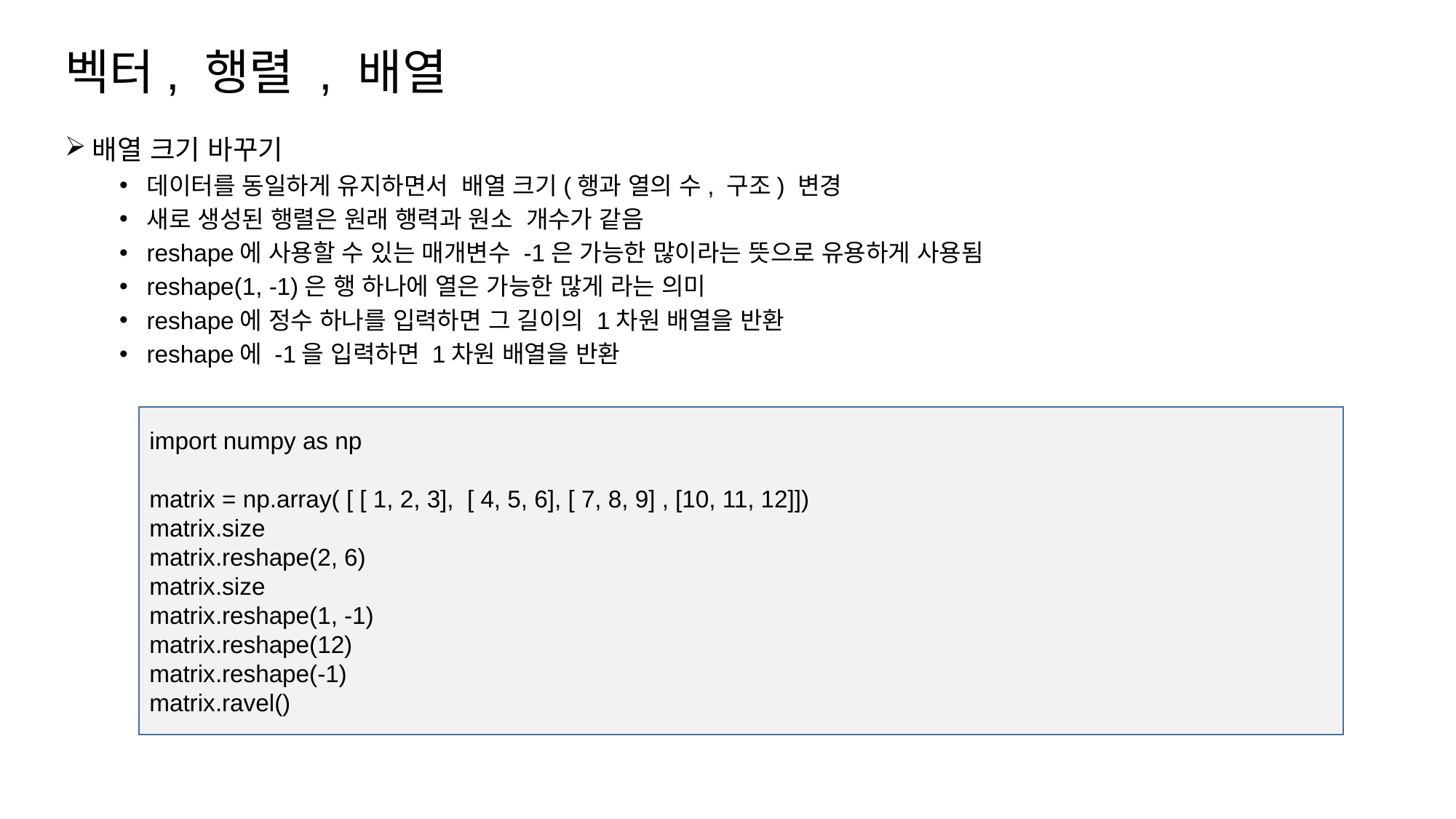

# 벡터, 행렬 , 배열
배열 크기 바꾸기
데이터를 동일하게 유지하면서  배열 크기(행과 열의 수, 구조) 변경
새로 생성된 행렬은 원래 행력과 원소  개수가 같음
reshape에 사용할 수 있는 매개변수 -1은 가능한 많이라는 뜻으로 유용하게 사용됨
reshape(1, -1)은 행 하나에 열은 가능한 많게 라는 의미
reshape에 정수 하나를 입력하면 그 길이의 1차원 배열을 반환
reshape에 -1을 입력하면 1차원 배열을 반환
import numpy as np

matrix = np.array( [ [ 1, 2, 3],  [ 4, 5, 6], [ 7, 8, 9] , [10, 11, 12]])
matrix.size
matrix.reshape(2, 6)
matrix.size
matrix.reshape(1, -1)
matrix.reshape(12)
matrix.reshape(-1)
matrix.ravel()